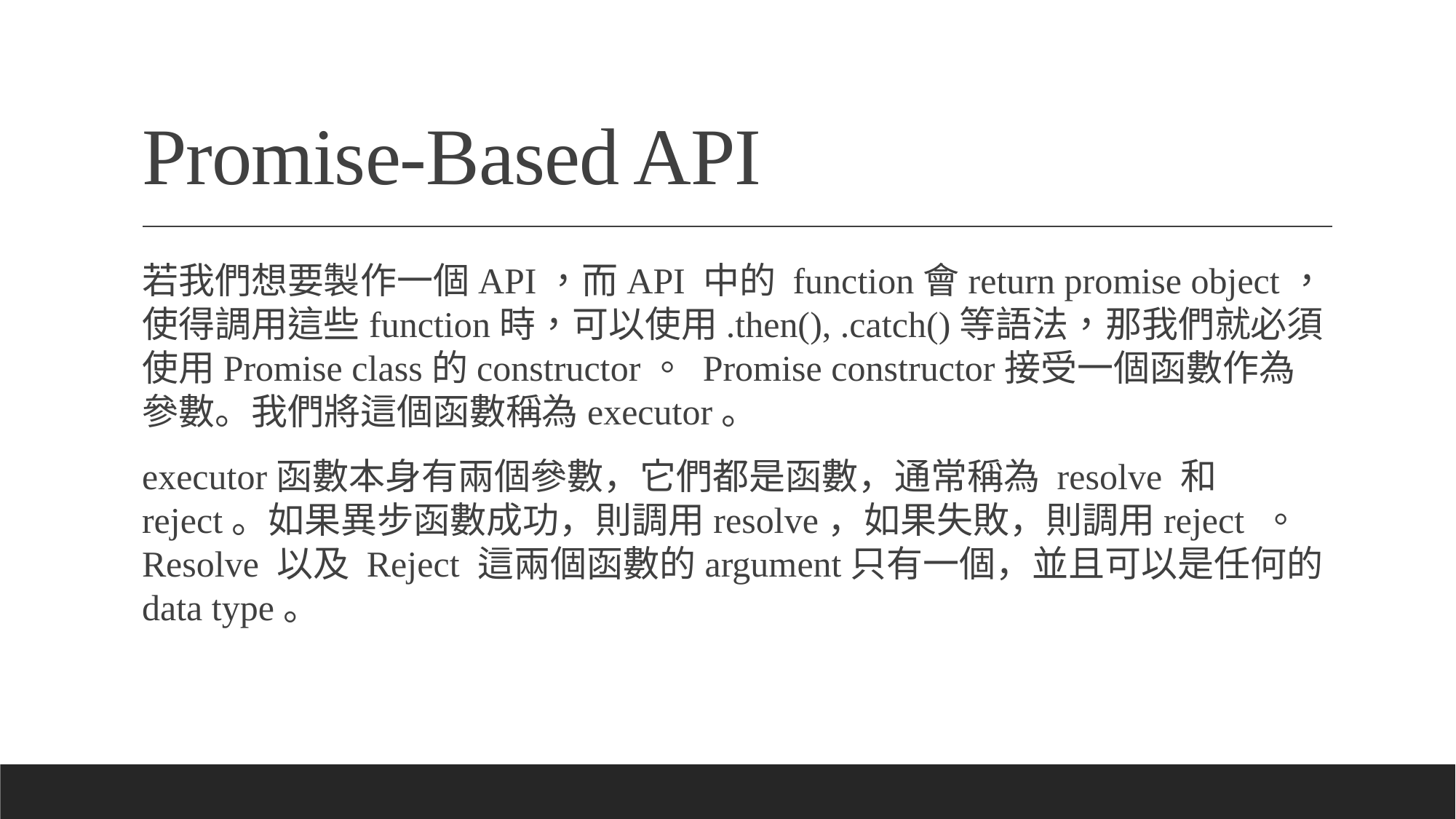

# Promise-Based API
若我們想要製作一個API，而API 中的 function會return promise object，使得調用這些function時，可以使用.then(), .catch()等語法，那我們就必須使用Promise class的constructor。 Promise constructor接受一個函數作為參數。我們將這個函數稱為executor。
executor函數本身有兩個參數，它們都是函數，通常稱為 resolve 和 reject。如果異步函數成功，則調用resolve，如果失敗，則調用reject 。Resolve 以及 Reject 這兩個函數的argument只有一個，並且可以是任何的data type。